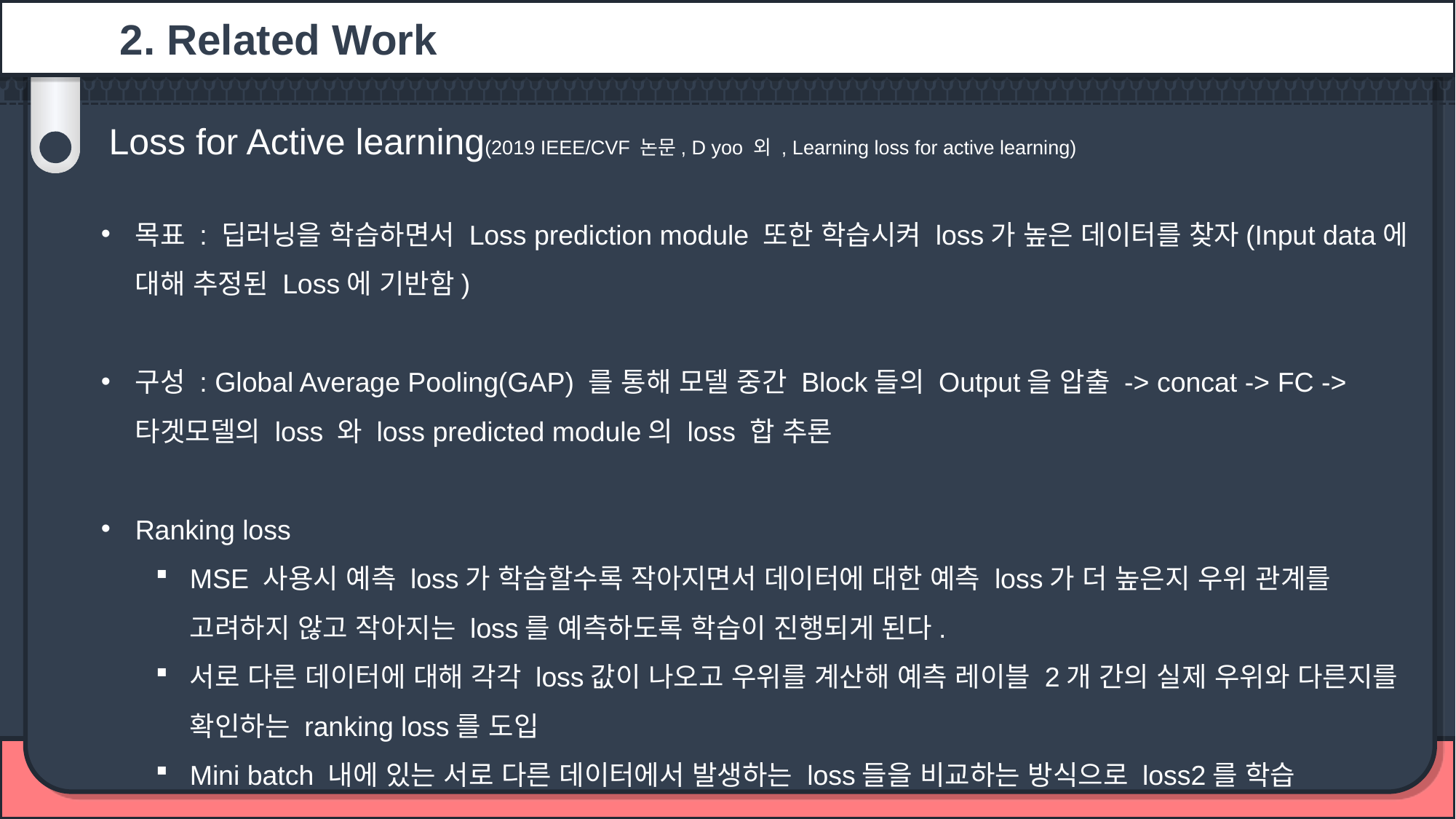

2. Related Work

Loss for Active learning(2019 IEEE/CVF 논문, D yoo 외 , Learning loss for active learning)
목표 : 딥러닝을 학습하면서 Loss prediction module 또한 학습시켜 loss가 높은 데이터를 찾자(Input data에 대해 추정된 Loss에 기반함)

구성 : Global Average Pooling(GAP) 를 통해 모델 중간 Block들의 Output을 압출 -> concat -> FC -> 타겟모델의 loss 와 loss predicted module의 loss 합 추론

Ranking loss
MSE 사용시 예측 loss가 학습할수록 작아지면서 데이터에 대한 예측 loss가 더 높은지 우위 관계를 고려하지 않고 작아지는 loss를 예측하도록 학습이 진행되게 된다.
서로 다른 데이터에 대해 각각 loss값이 나오고 우위를 계산해 예측 레이블 2개 간의 실제 우위와 다른지를 확인하는 ranking loss를 도입
Mini batch 내에 있는 서로 다른 데이터에서 발생하는 loss들을 비교하는 방식으로 loss2를 학습